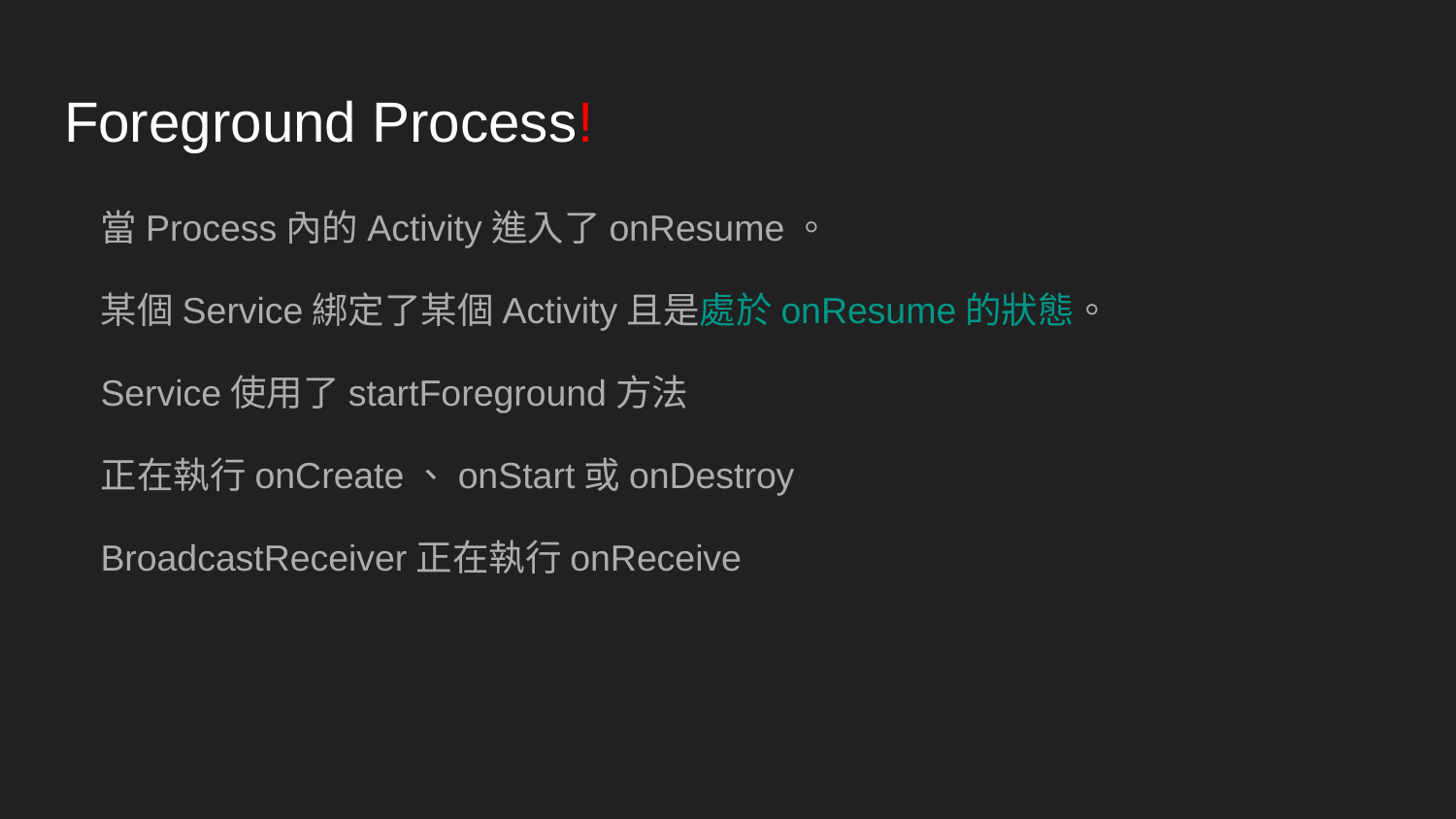

# Foreground Process!
當Process內的Activity進入了onResume。
某個Service綁定了某個Activity且是處於onResume的狀態。
Service使用了startForeground方法
正在執行onCreate、onStart或onDestroy
BroadcastReceiver正在執行onReceive